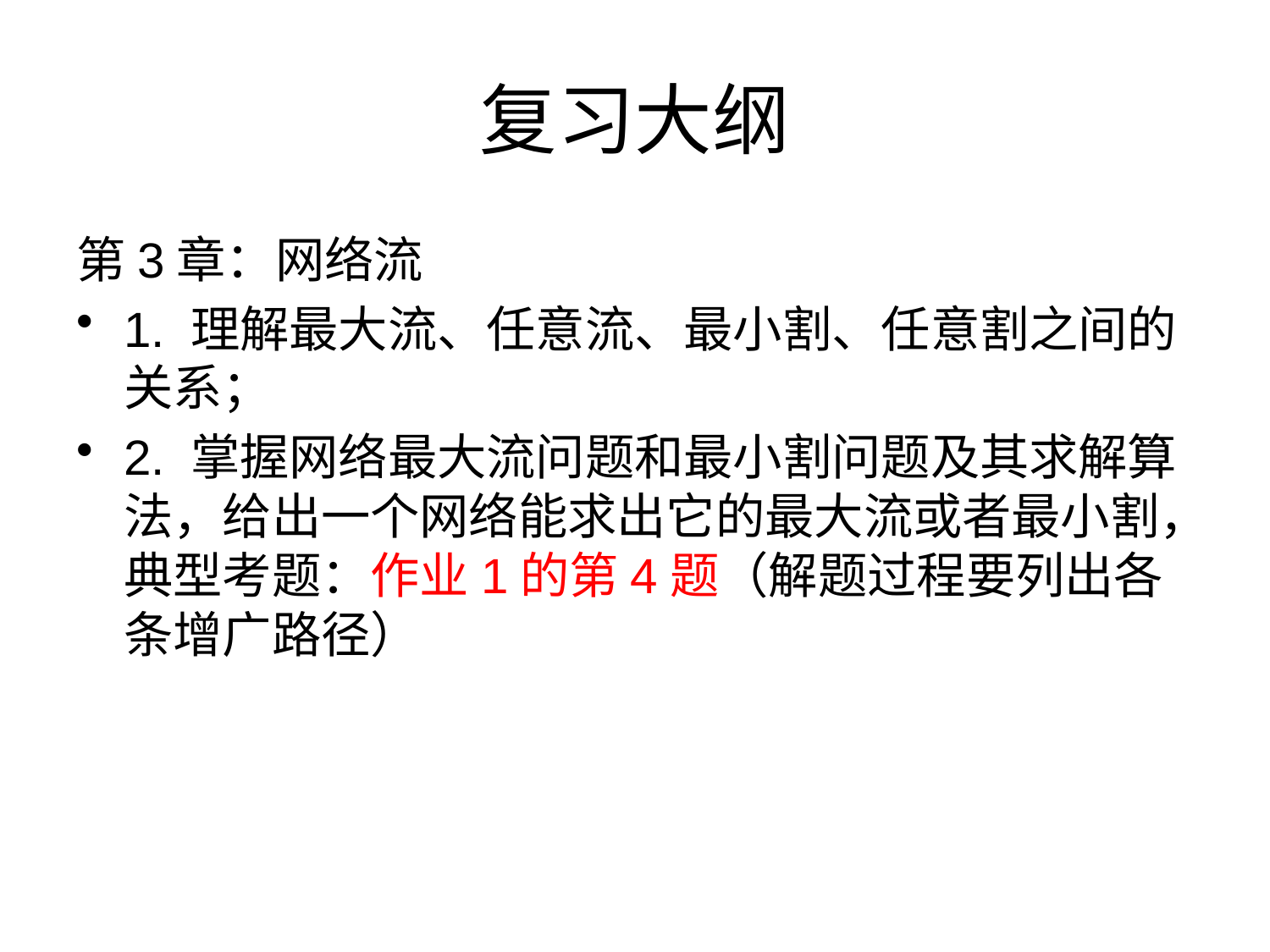

# 复习大纲
第3章：网络流
1. 理解最大流、任意流、最小割、任意割之间的关系；
2. 掌握网络最大流问题和最小割问题及其求解算法，给出一个网络能求出它的最大流或者最小割，典型考题：作业1的第4题（解题过程要列出各条增广路径）